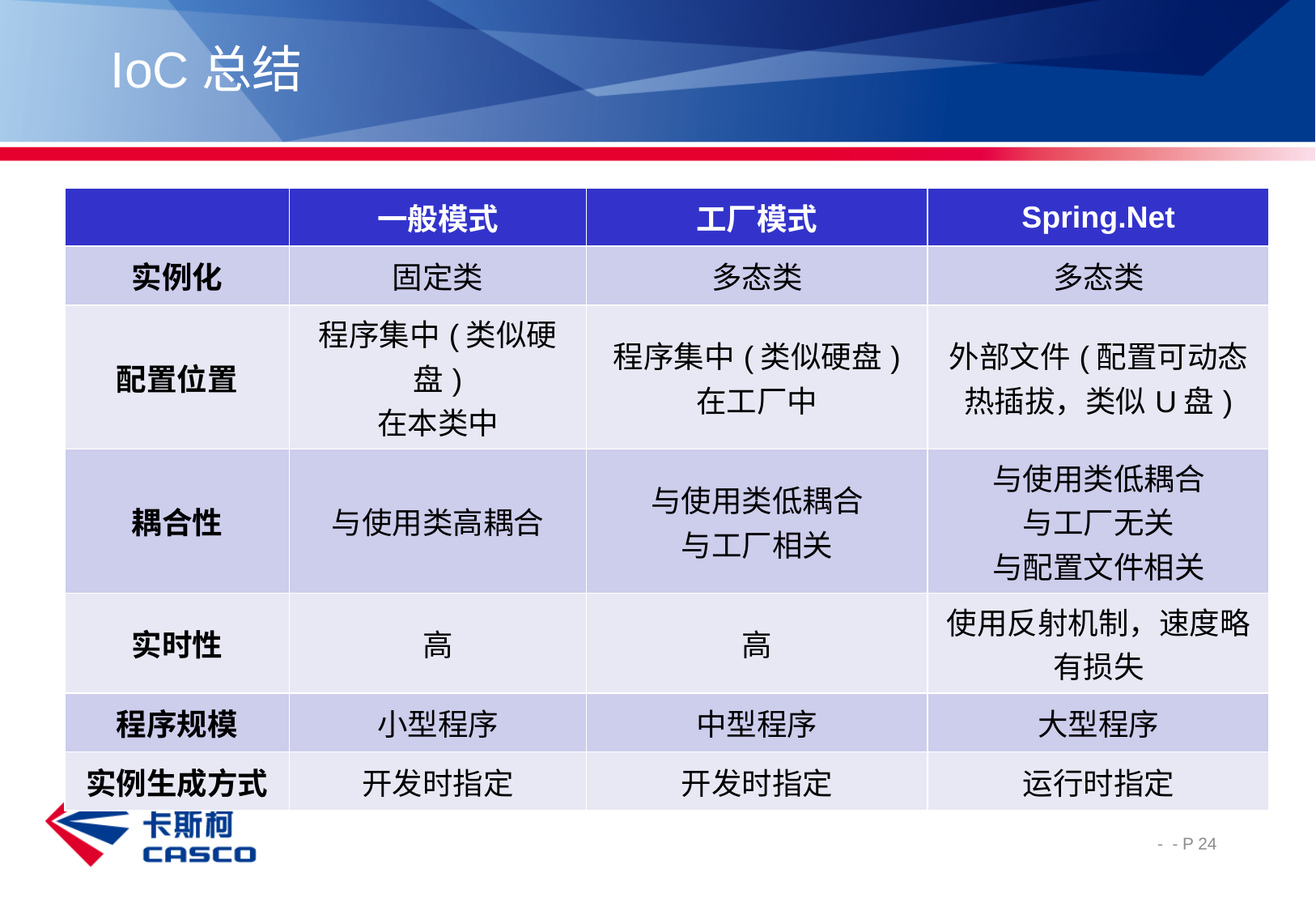

# IoC总结
|  | 一般模式 | 工厂模式 | Spring.Net |
| --- | --- | --- | --- |
| 实例化 | 固定类 | 多态类 | 多态类 |
| 配置位置 | 程序集中(类似硬盘) 在本类中 | 程序集中(类似硬盘) 在工厂中 | 外部文件(配置可动态热插拔，类似U盘) |
| 耦合性 | 与使用类高耦合 | 与使用类低耦合 与工厂相关 | 与使用类低耦合 与工厂无关 与配置文件相关 |
| 实时性 | 高 | 高 | 使用反射机制，速度略有损失 |
| 程序规模 | 小型程序 | 中型程序 | 大型程序 |
| 实例生成方式 | 开发时指定 | 开发时指定 | 运行时指定 |
 -  - P 24